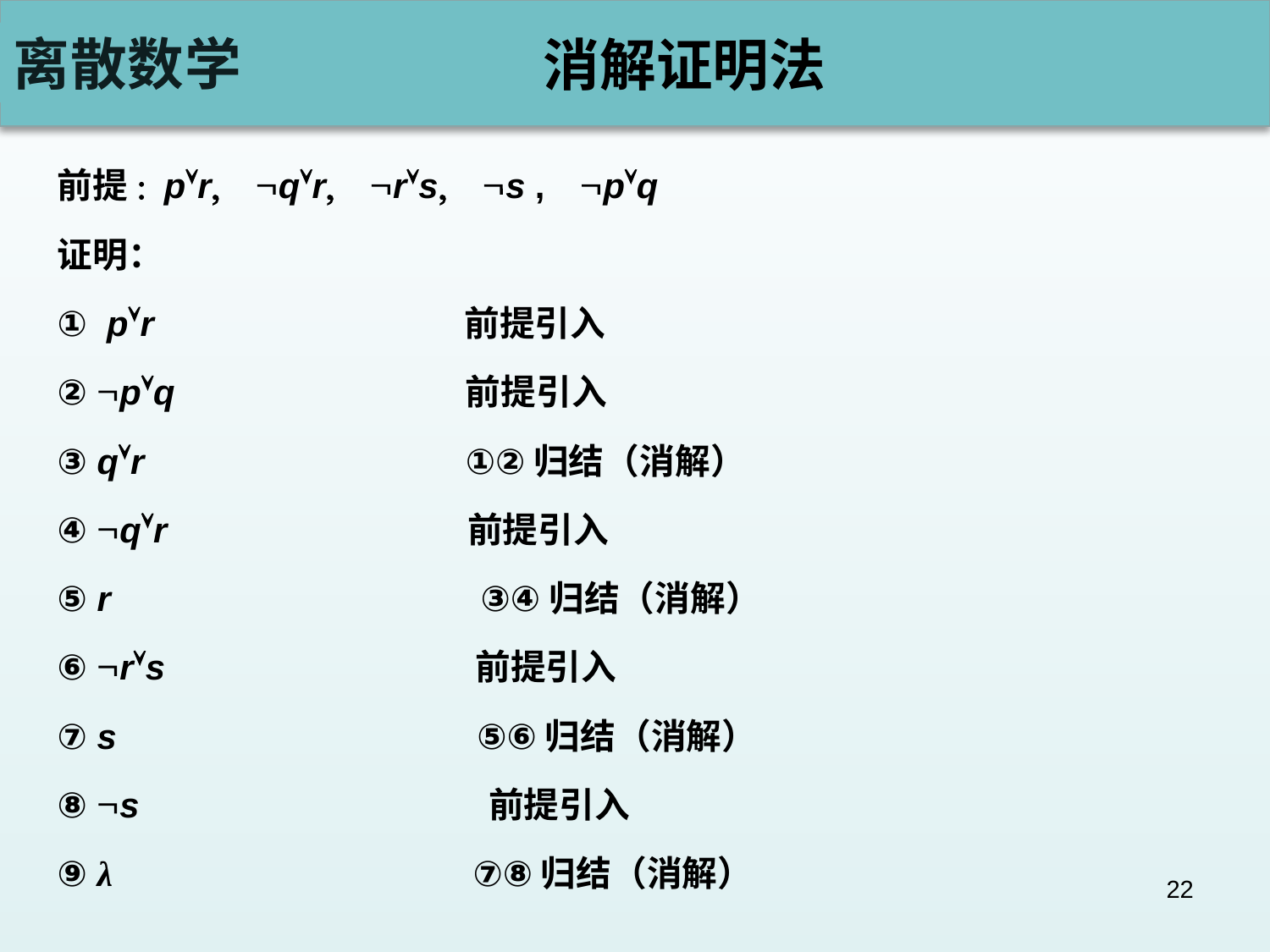

# 消解证明法
前提: p∨r,  ¬q∨r,  ¬r∨s,  ¬s ,  ¬p∨q
证明：
①  p∨r                               前提引入
② ¬p∨q                             前提引入
③ q∨r                                 ①②归结（消解）
④ ¬q∨r                              前提引入
⑤ r                                      ③④归结（消解）
⑥ ¬r∨s                               前提引入
⑦ s                                     ⑤⑥归结（消解）
⑧ ¬s                                   前提引入
⑨ λ                                     ⑦⑧归结（消解）
22